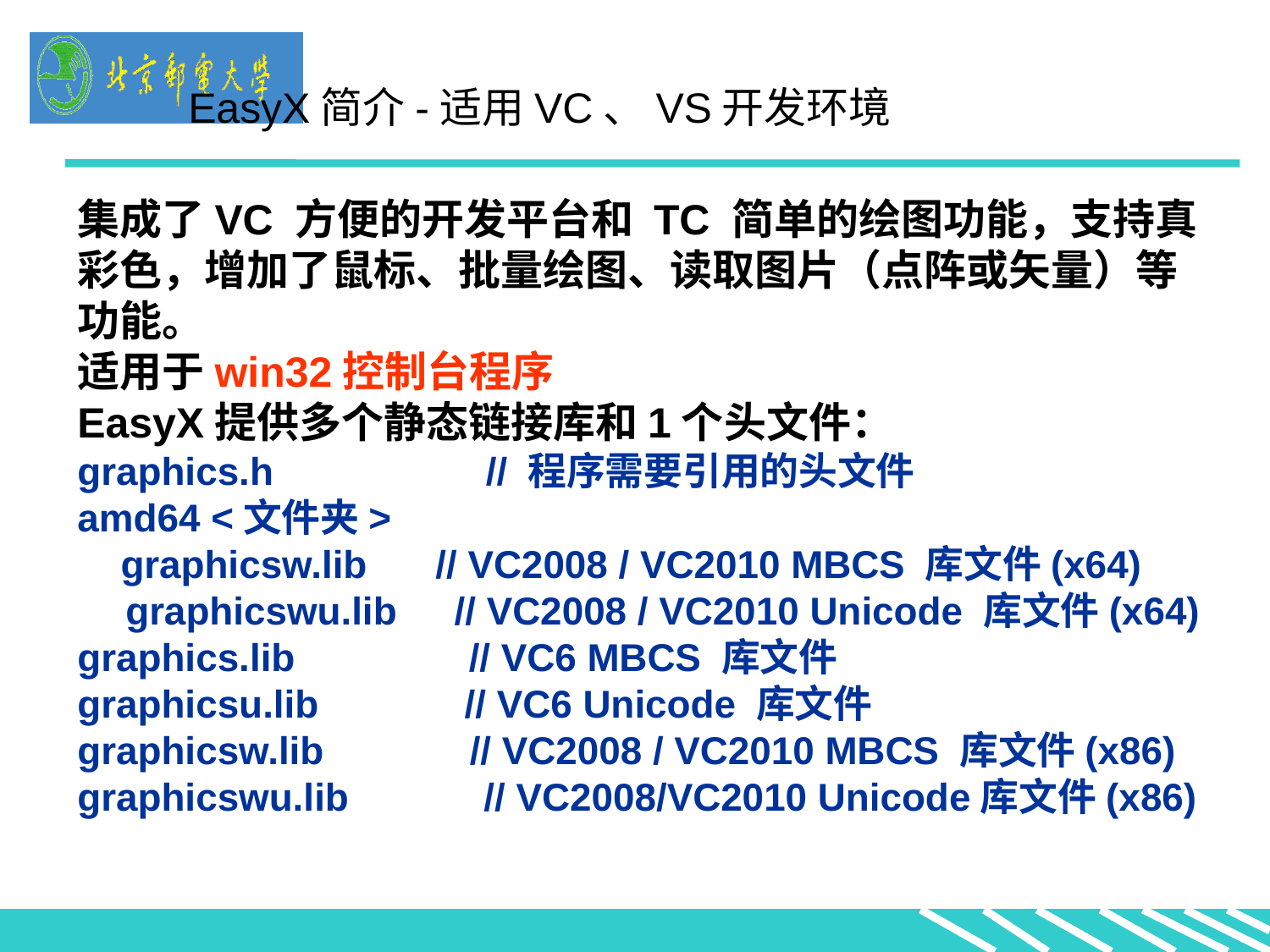

EasyX简介-适用VC、VS开发环境
集成了VC 方便的开发平台和 TC 简单的绘图功能，支持真彩色，增加了鼠标、批量绘图、读取图片（点阵或矢量）等功能。
适用于win32控制台程序
EasyX提供多个静态链接库和1个头文件：
graphics.h　　　　　// 程序需要引用的头文件
amd64 <文件夹>
    graphicsw.lib 　// VC2008 / VC2010 MBCS 库文件(x64)
　graphicswu.lib　// VC2008 / VC2010 Unicode 库文件(x64)
graphics.lib　　　　// VC6 MBCS 库文件
graphicsu.lib 　　　// VC6 Unicode 库文件
graphicsw.lib 　　　// VC2008 / VC2010 MBCS 库文件(x86)
graphicswu.lib　　　// VC2008/VC2010 Unicode库文件(x86)